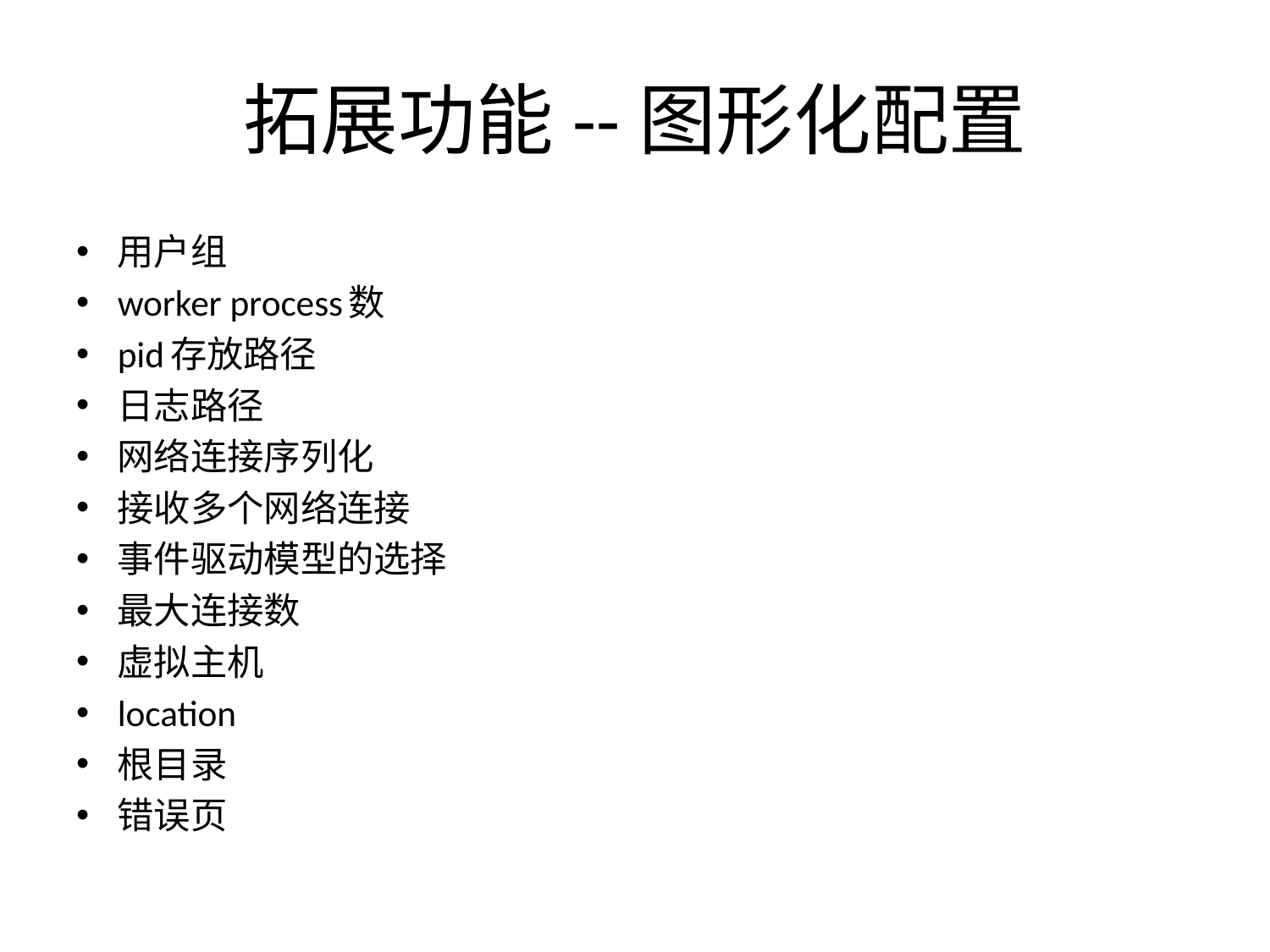

# 拓展功能--图形化配置
用户组
worker process数
pid存放路径
日志路径
网络连接序列化
接收多个网络连接
事件驱动模型的选择
最大连接数
虚拟主机
location
根目录
错误页